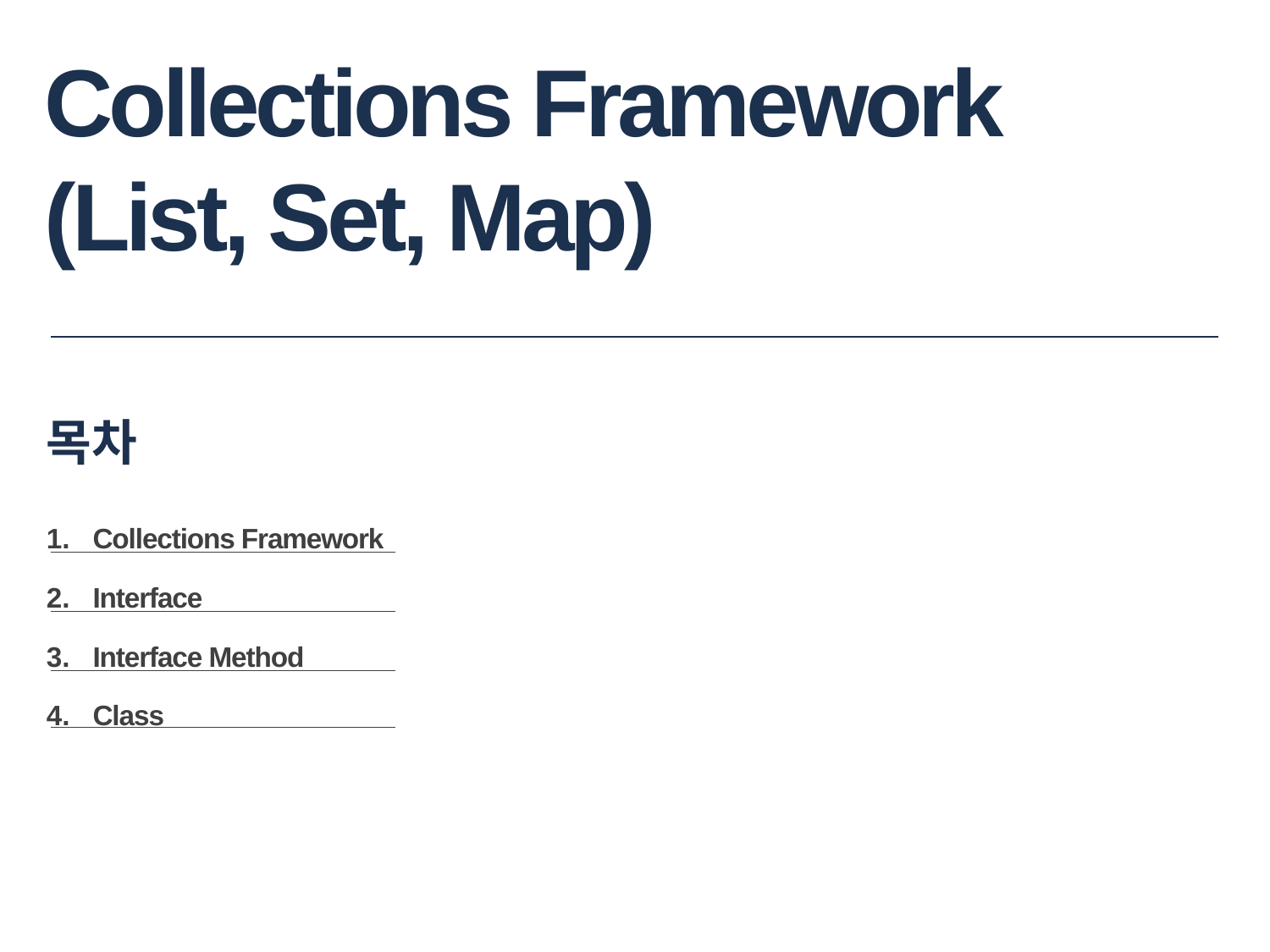

# Collections Framework (List, Set, Map)
목차
Collections Framework
Interface
Interface Method
Class